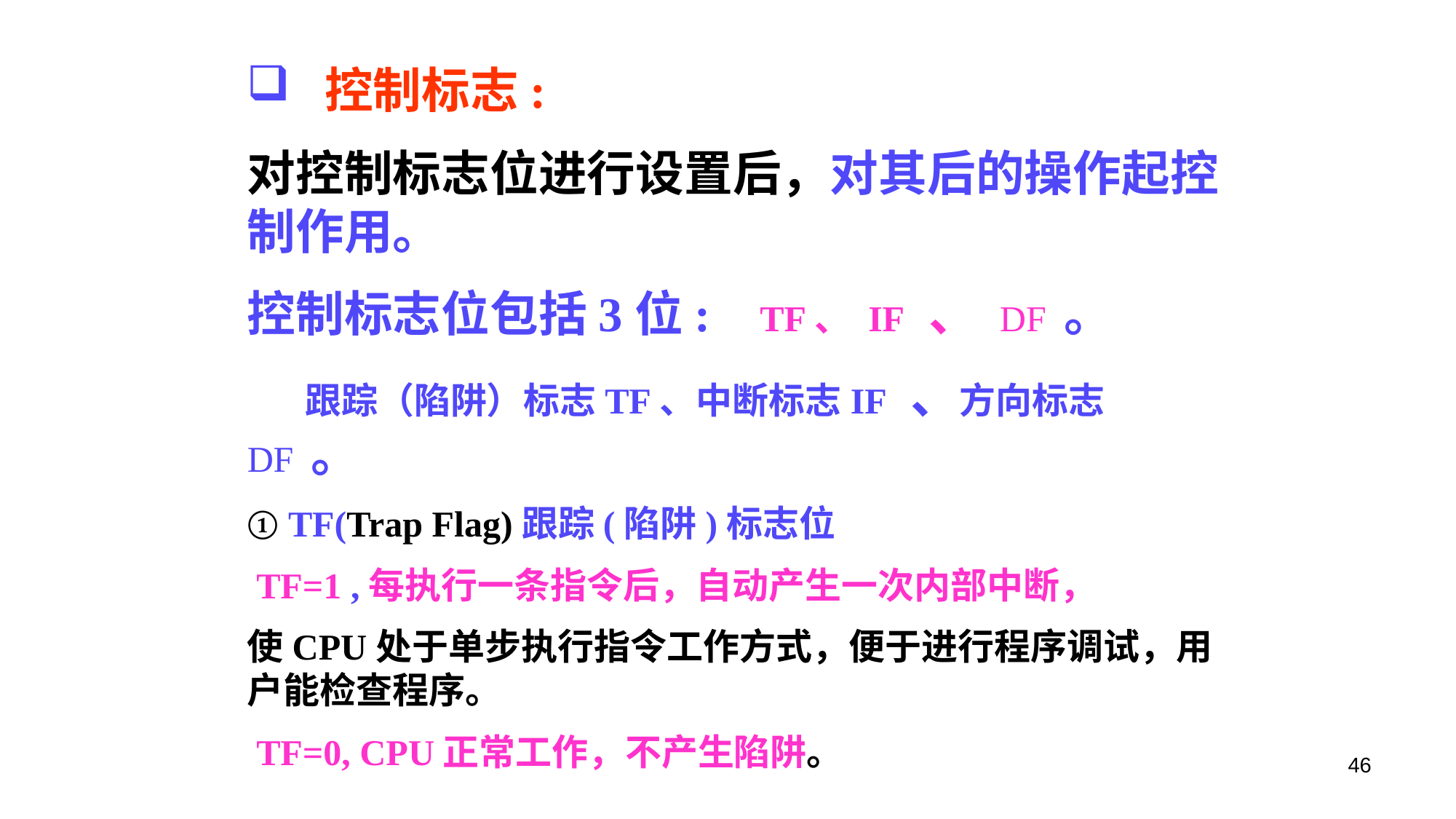

控制标志:
对控制标志位进行设置后，对其后的操作起控制作用。
控制标志位包括3位:    TF、 IF 、 DF 。
      跟踪（陷阱）标志TF、中断标志IF 、方向标志 DF 。
① TF(Trap Flag)跟踪(陷阱)标志位
 TF=1 ,每执行一条指令后，自动产生一次内部中断，
使CPU处于单步执行指令工作方式，便于进行程序调试，用户能检查程序。
 TF=0, CPU正常工作，不产生陷阱。
46